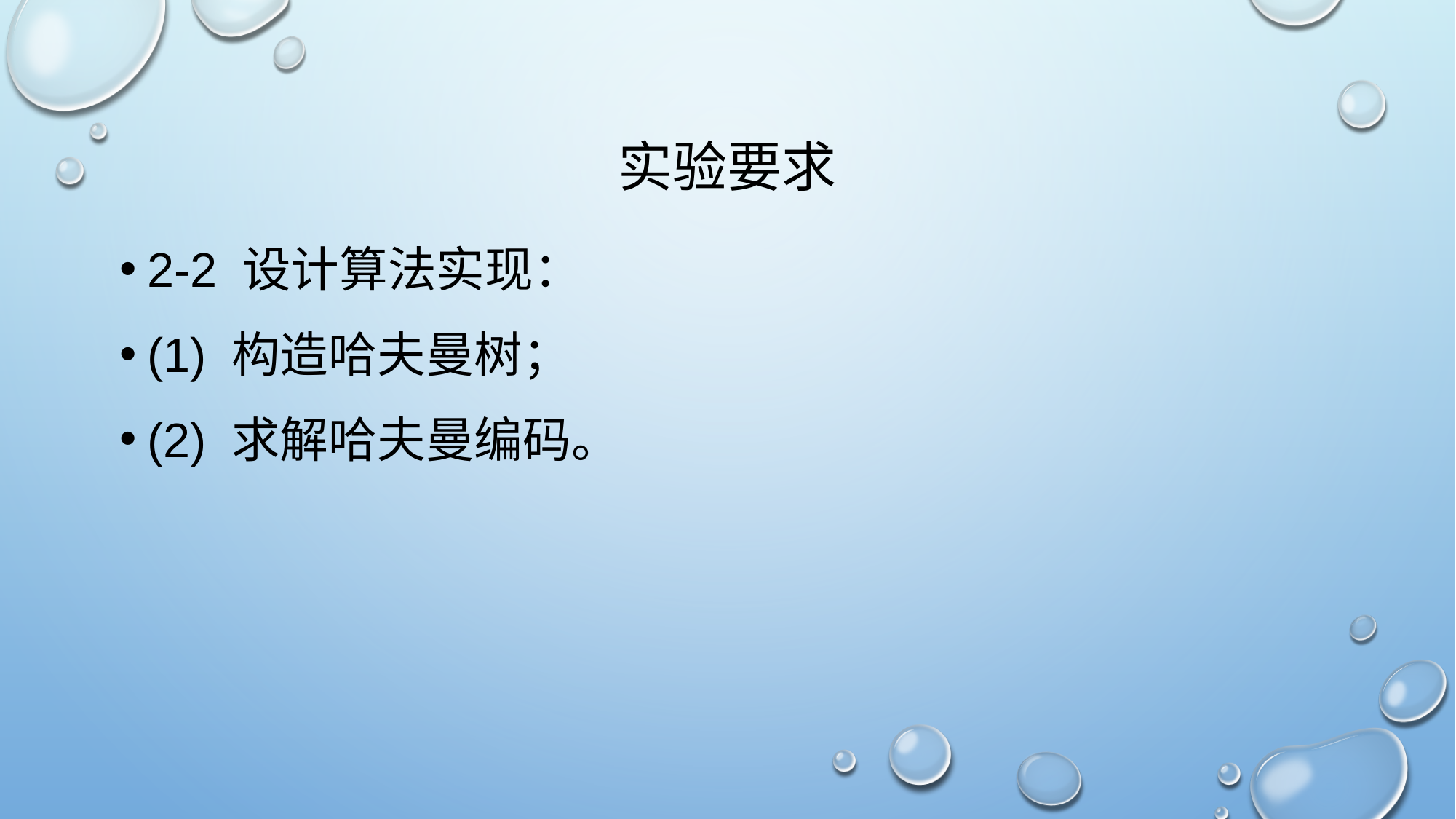

# 实验要求
2-2 设计算法实现：
(1) 构造哈夫曼树；
(2) 求解哈夫曼编码。